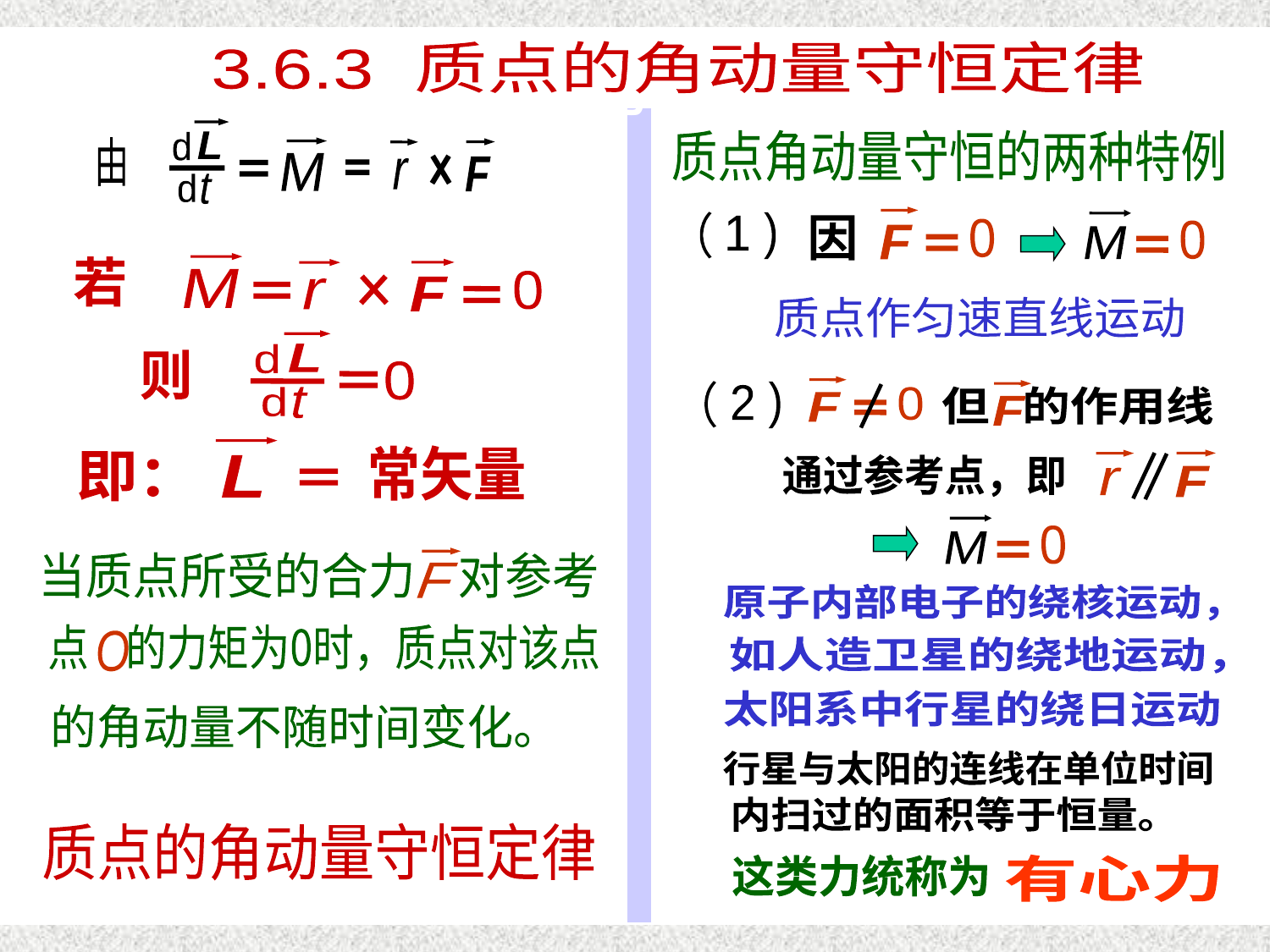

质点的角动量守恒定律
质点的角动量守恒定律
3.6.3  质点的角动量守恒定律

L
d

d
t
由

M

F

r

质点角动量守恒的两种特例

F
（
)

M
因
1
0
0

质点作匀速直线运动
若

M

F

0

r

L
d

d
t
则
0

L

常矢量
即：

F

F

但   的作用线
0

（
)
2

F

r

通过参考点，即

M
0

F
当质点所受的合力    对参考
点    的力矩为0时，质点对该点
O
的角动量不随时间变化。
原子内部电子的绕核运动，
如人造卫星的绕地运动，
太阳系中行星的绕日运动
行星与太阳的连线在单位时间
内扫过的面积等于恒量。
这类力统称为
有心力
质点的角动量守恒定律